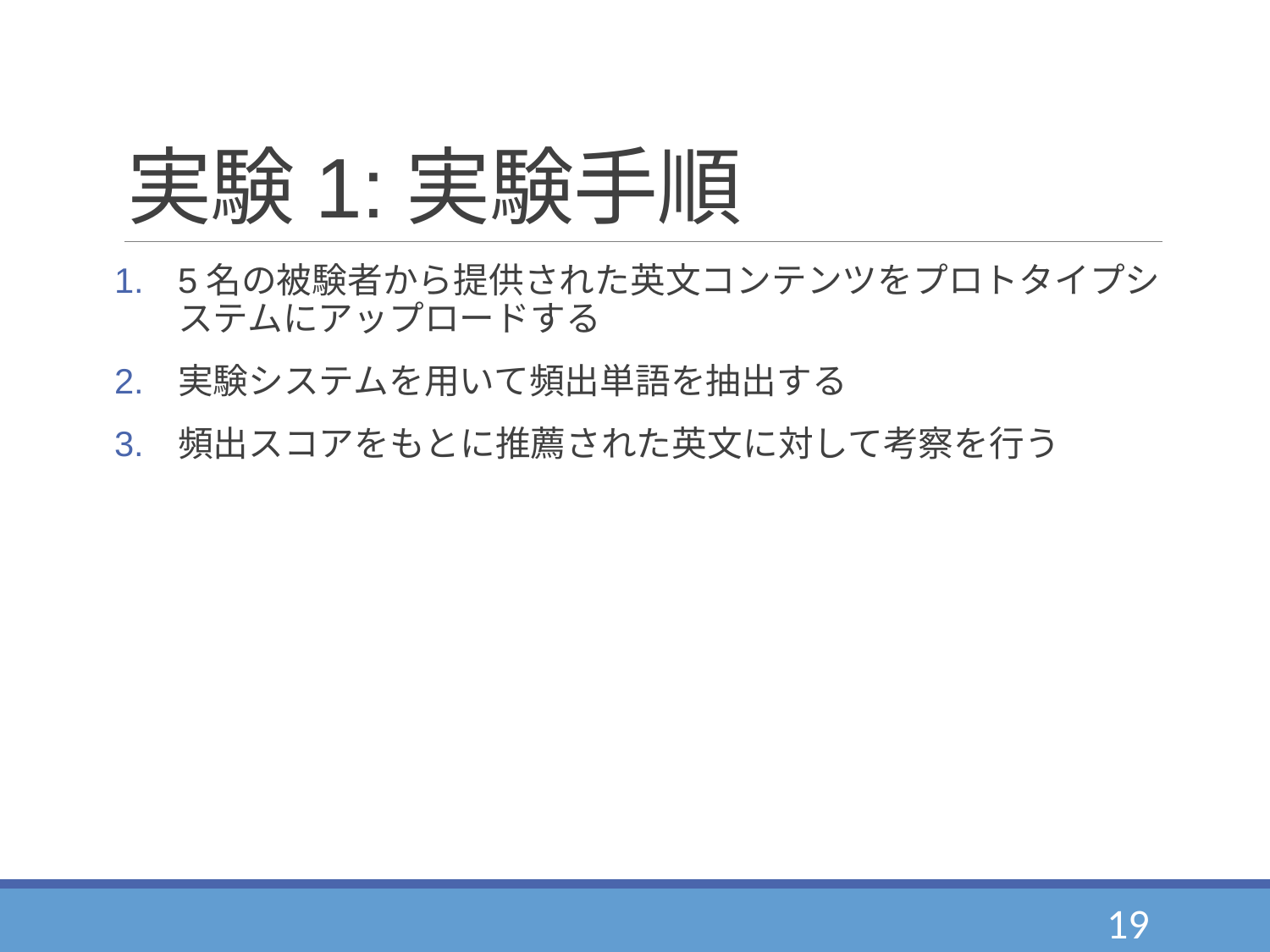

# 実験1:実験手順
5名の被験者から提供された英文コンテンツをプロトタイプシステムにアップロードする
実験システムを用いて頻出単語を抽出する
頻出スコアをもとに推薦された英文に対して考察を行う

19